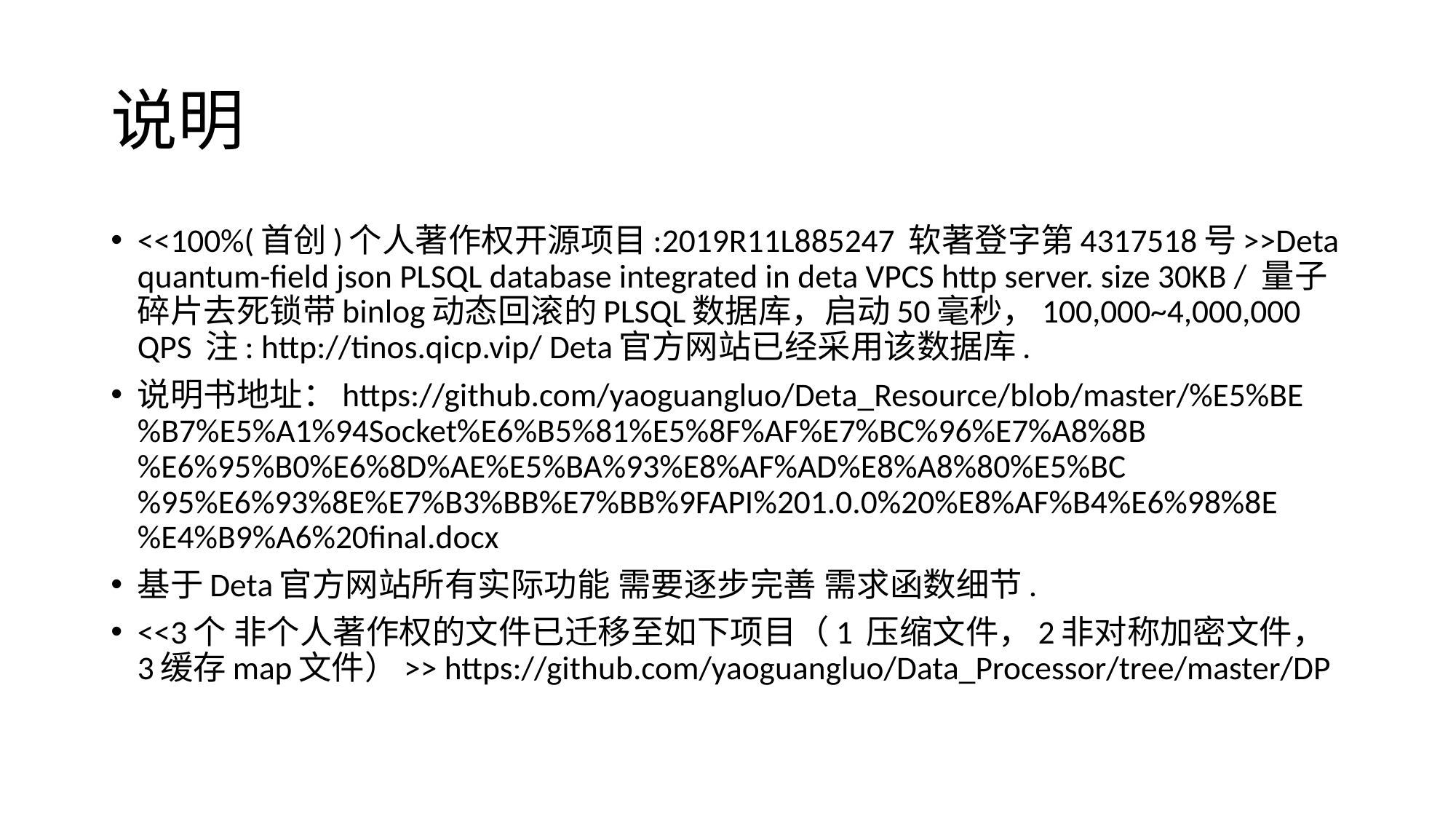

# 说明
<<100%(首创)个人著作权开源项目:2019R11L885247 软著登字第4317518号>>Deta quantum-field json PLSQL database integrated in deta VPCS http server. size 30KB / 量子碎片去死锁带binlog动态回滚的PLSQL数据库，启动50毫秒，100,000~4,000,000 QPS 注: http://tinos.qicp.vip/ Deta官方网站已经采用该数据库.
说明书地址：https://github.com/yaoguangluo/Deta_Resource/blob/master/%E5%BE%B7%E5%A1%94Socket%E6%B5%81%E5%8F%AF%E7%BC%96%E7%A8%8B%E6%95%B0%E6%8D%AE%E5%BA%93%E8%AF%AD%E8%A8%80%E5%BC%95%E6%93%8E%E7%B3%BB%E7%BB%9FAPI%201.0.0%20%E8%AF%B4%E6%98%8E%E4%B9%A6%20final.docx
基于Deta官方网站所有实际功能 需要逐步完善 需求函数细节.
<<3个 非个人著作权的文件已迁移至如下项目（1 压缩文件，2非对称加密文件，3缓存map文件）>> https://github.com/yaoguangluo/Data_Processor/tree/master/DP